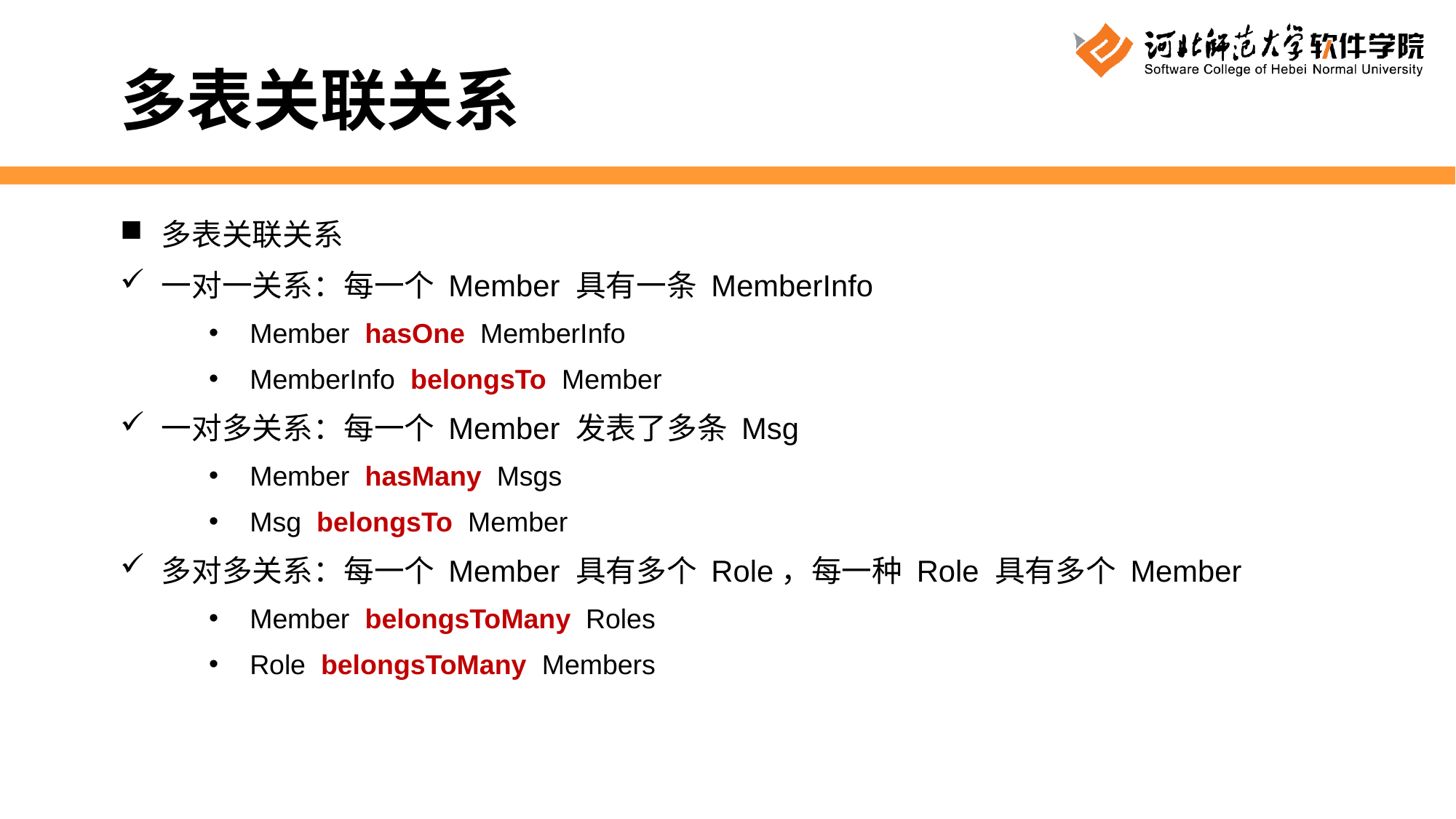

多表关联关系
多表关联关系
一对一关系：每一个 Member 具有一条 MemberInfo
Member  hasOne  MemberInfo
MemberInfo  belongsTo  Member
一对多关系：每一个 Member 发表了多条 Msg
Member  hasMany  Msgs
Msg  belongsTo  Member
多对多关系：每一个 Member 具有多个 Role，每一种 Role 具有多个 Member
Member  belongsToMany  Roles
Role  belongsToMany  Members